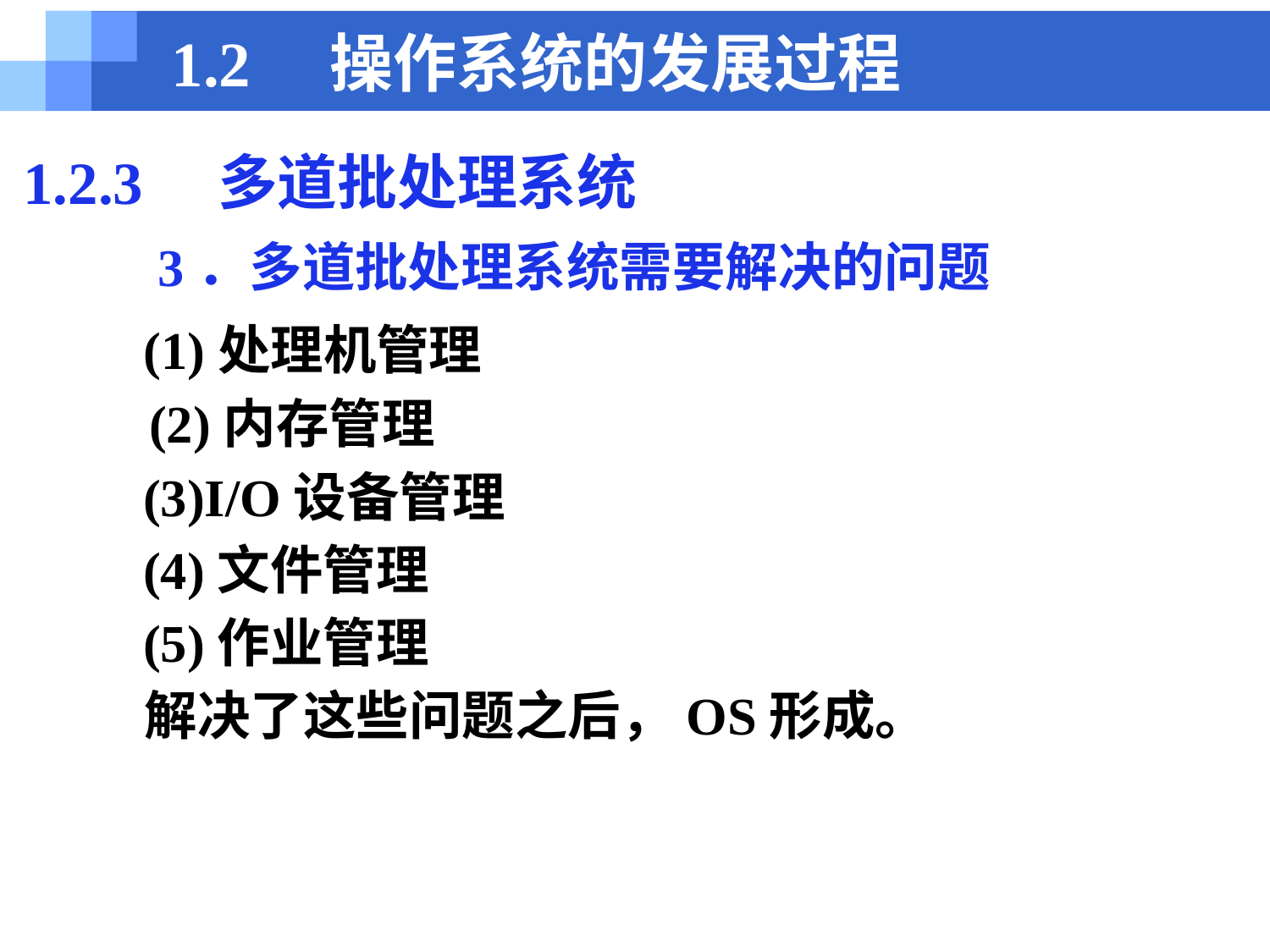

# 1.2　操作系统的发展过程
1.2.3　多道批处理系统
　　3．多道批处理系统需要解决的问题
        (1)处理机管理
　     (2)内存管理
         (3)I/O设备管理
         (4)文件管理
         (5)作业管理
         解决了这些问题之后，OS形成。